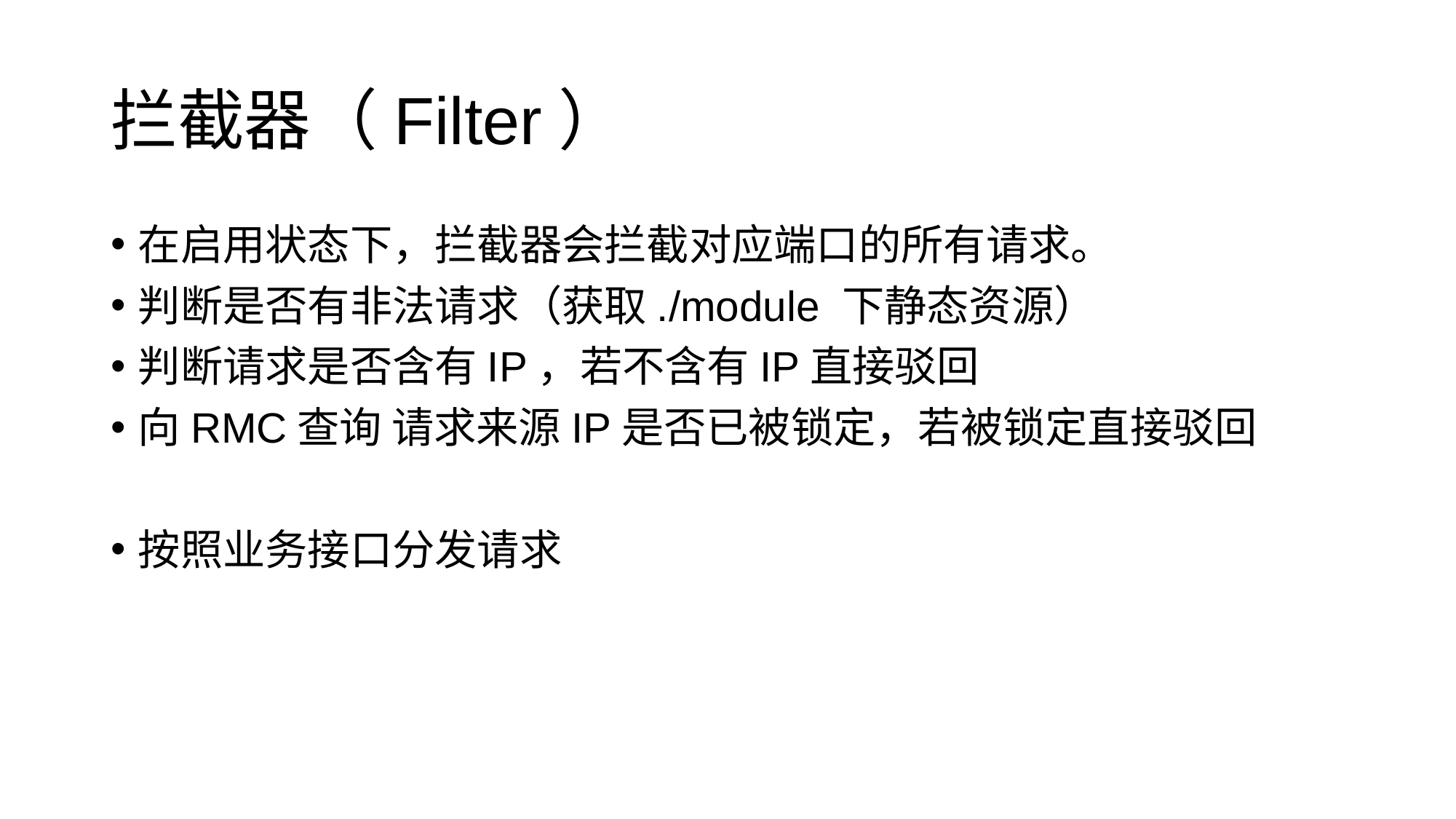

# 拦截器（Filter）
在启用状态下，拦截器会拦截对应端口的所有请求。
判断是否有非法请求（获取./module 下静态资源）
判断请求是否含有IP，若不含有IP直接驳回
向RMC查询 请求来源IP是否已被锁定，若被锁定直接驳回

按照业务接口分发请求